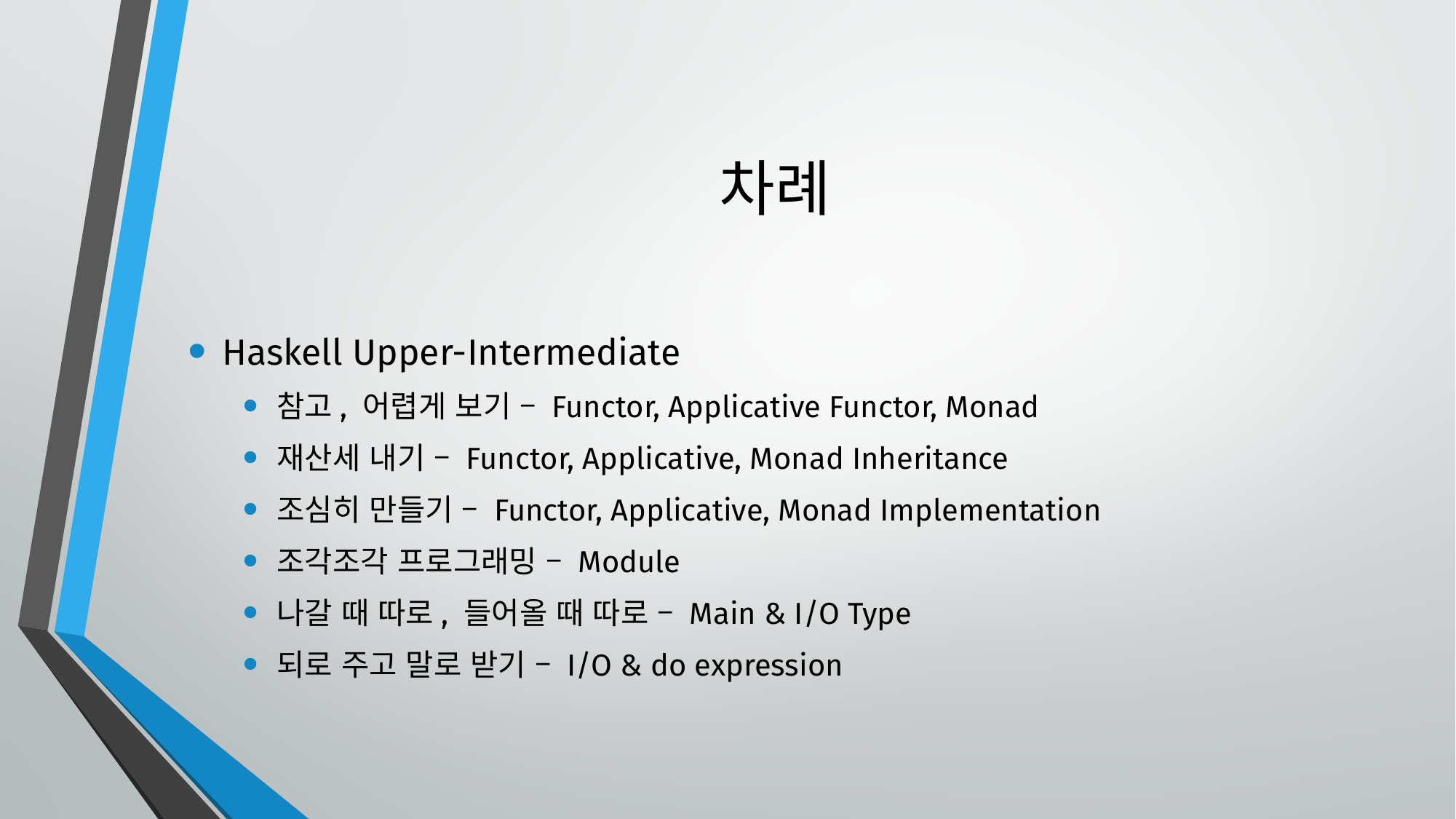

# 차례
Haskell Upper-Intermediate
참고, 어렵게 보기 – Functor, Applicative Functor, Monad
재산세 내기 – Functor, Applicative, Monad Inheritance
조심히 만들기 – Functor, Applicative, Monad Implementation
조각조각 프로그래밍 – Module
나갈 때 따로, 들어올 때 따로 – Main & I/O Type
되로 주고 말로 받기 – I/O & do expression